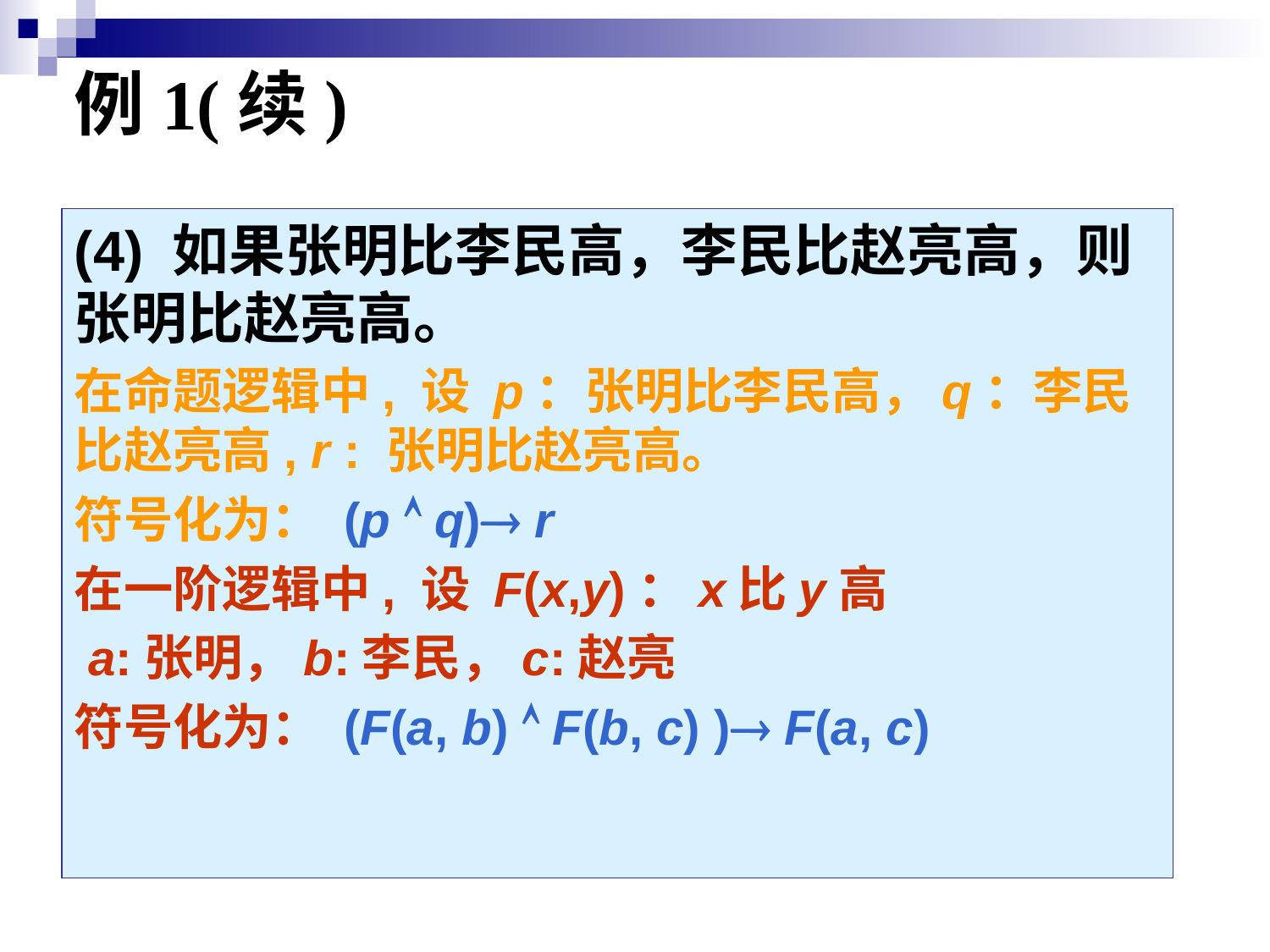

# 例1(续)

(4) 如果张明比李民高，李民比赵亮高，则张明比赵亮高。
在命题逻辑中, 设 p：张明比李民高，q：李民比赵亮高, r : 张明比赵亮高。
符号化为： (p ∧ q)→ r
在一阶逻辑中, 设 F(x,y)：x比y高
 a:张明，b:李民，c:赵亮
符号化为： (F(a, b) ∧ F(b, c) )→ F(a, c)
14